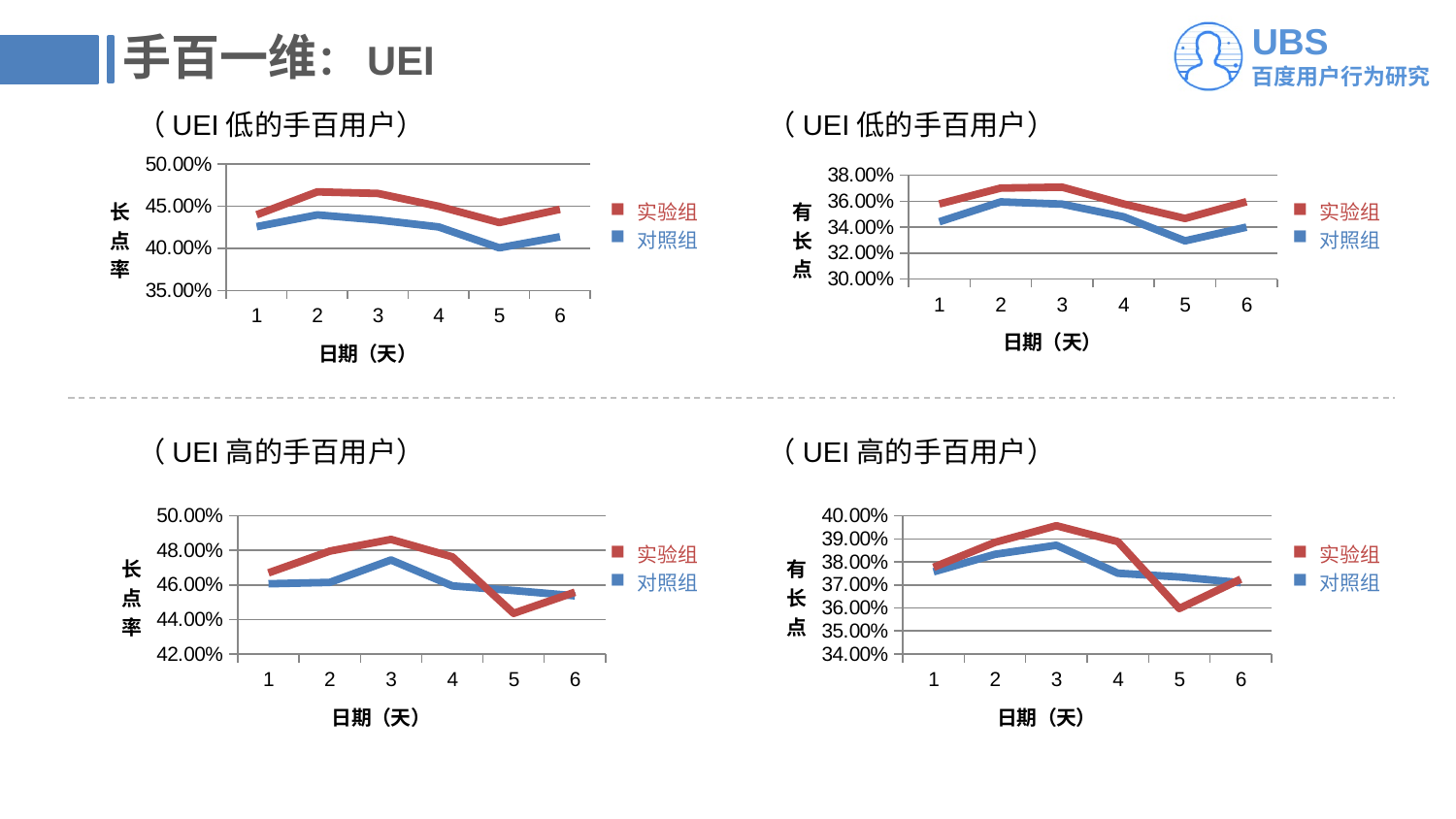

# 手百一维：UEI

（UEI低的手百用户）
（UEI低的手百用户）

### Chart

| Category |  |  |
|---|---|---|

### Chart

| Category |  |  |
|---|---|---|
实验组
对照组
实验组
对照组
（UEI高的手百用户）
（UEI高的手百用户）

### Chart

| Category |  |  |
|---|---|---|

### Chart

| Category |  |  |
|---|---|---|
实验组
对照组
实验组
对照组